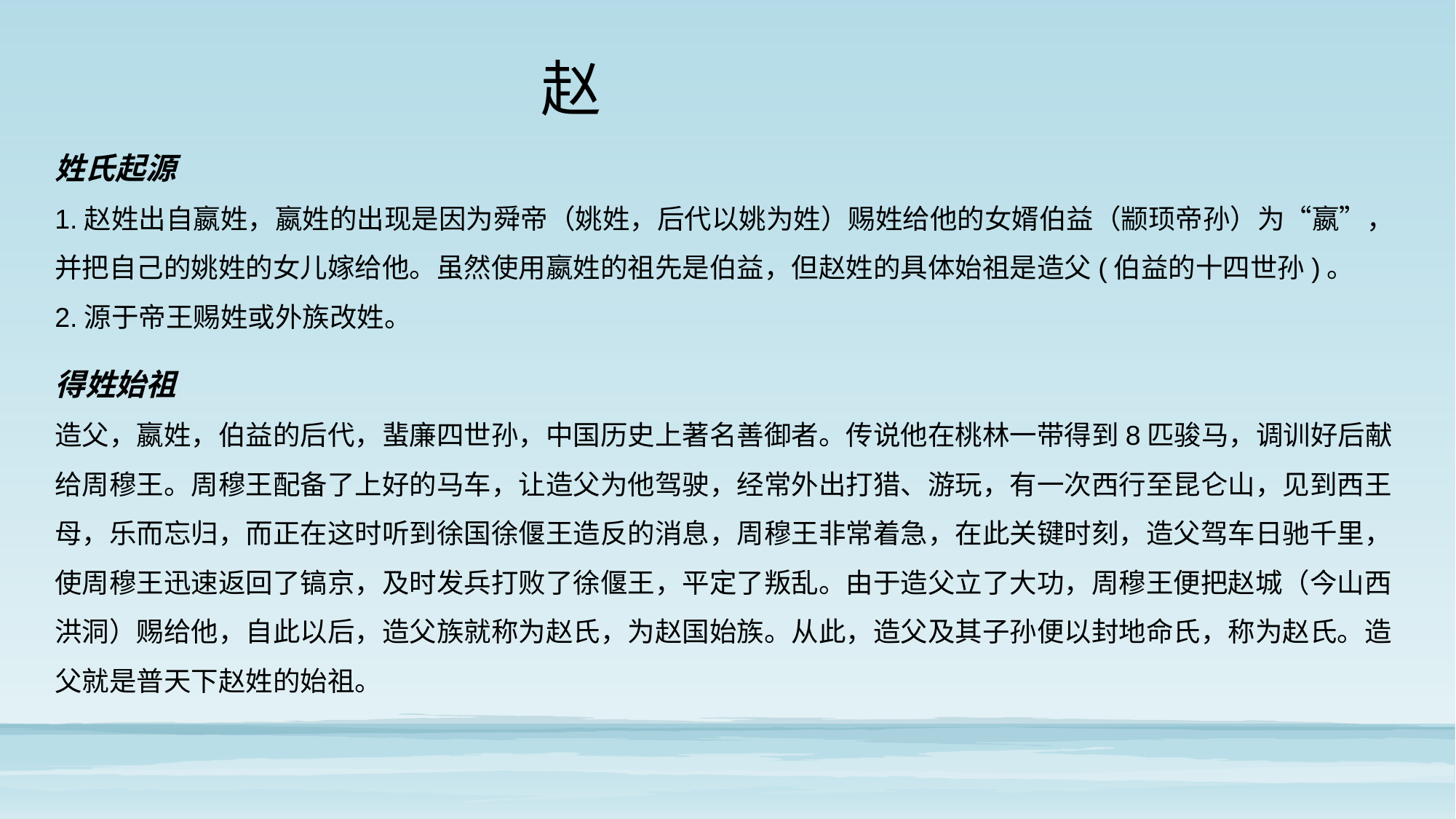

赵
姓氏起源
1.赵姓出自嬴姓，嬴姓的出现是因为舜帝（姚姓，后代以姚为姓）赐姓给他的女婿伯益（颛顼帝孙）为“嬴”，并把自己的姚姓的女儿嫁给他。虽然使用嬴姓的祖先是伯益，但赵姓的具体始祖是造父(伯益的十四世孙)。
2.源于帝王赐姓或外族改姓。

得姓始祖
造父，嬴姓，伯益的后代，蜚廉四世孙，中国历史上著名善御者。传说他在桃林一带得到8匹骏马，调训好后献给周穆王。周穆王配备了上好的马车，让造父为他驾驶，经常外出打猎、游玩，有一次西行至昆仑山，见到西王母，乐而忘归，而正在这时听到徐国徐偃王造反的消息，周穆王非常着急，在此关键时刻，造父驾车日驰千里，使周穆王迅速返回了镐京，及时发兵打败了徐偃王，平定了叛乱。由于造父立了大功，周穆王便把赵城（今山西洪洞）赐给他，自此以后，造父族就称为赵氏，为赵国始族。从此，造父及其子孙便以封地命氏，称为赵氏。造父就是普天下赵姓的始祖。